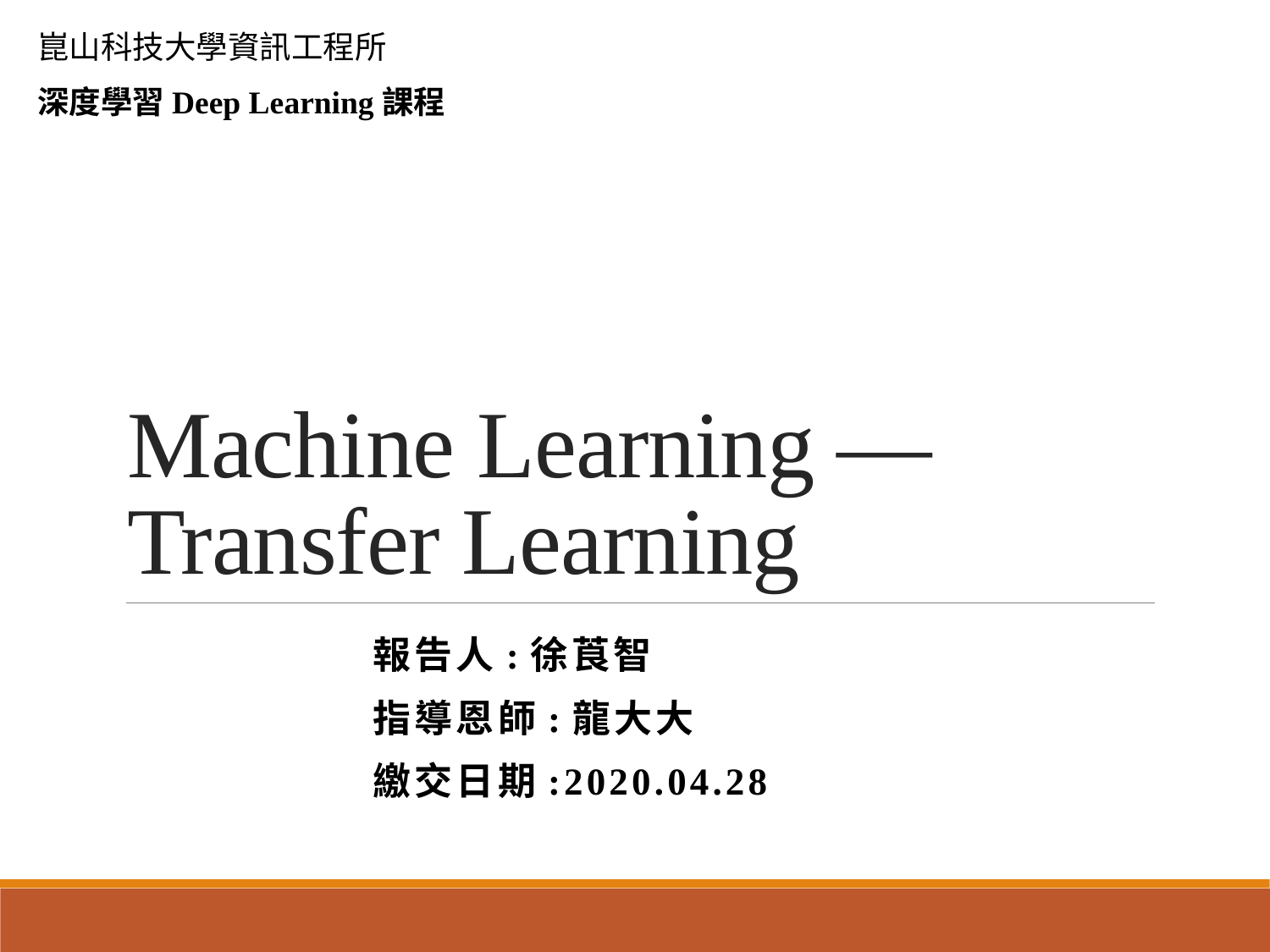

崑山科技大學資訊工程所
深度學習Deep Learning課程
# Machine Learning — Transfer Learning
報告人:徐莨智
指導恩師:龍大大
繳交日期:2020.04.28